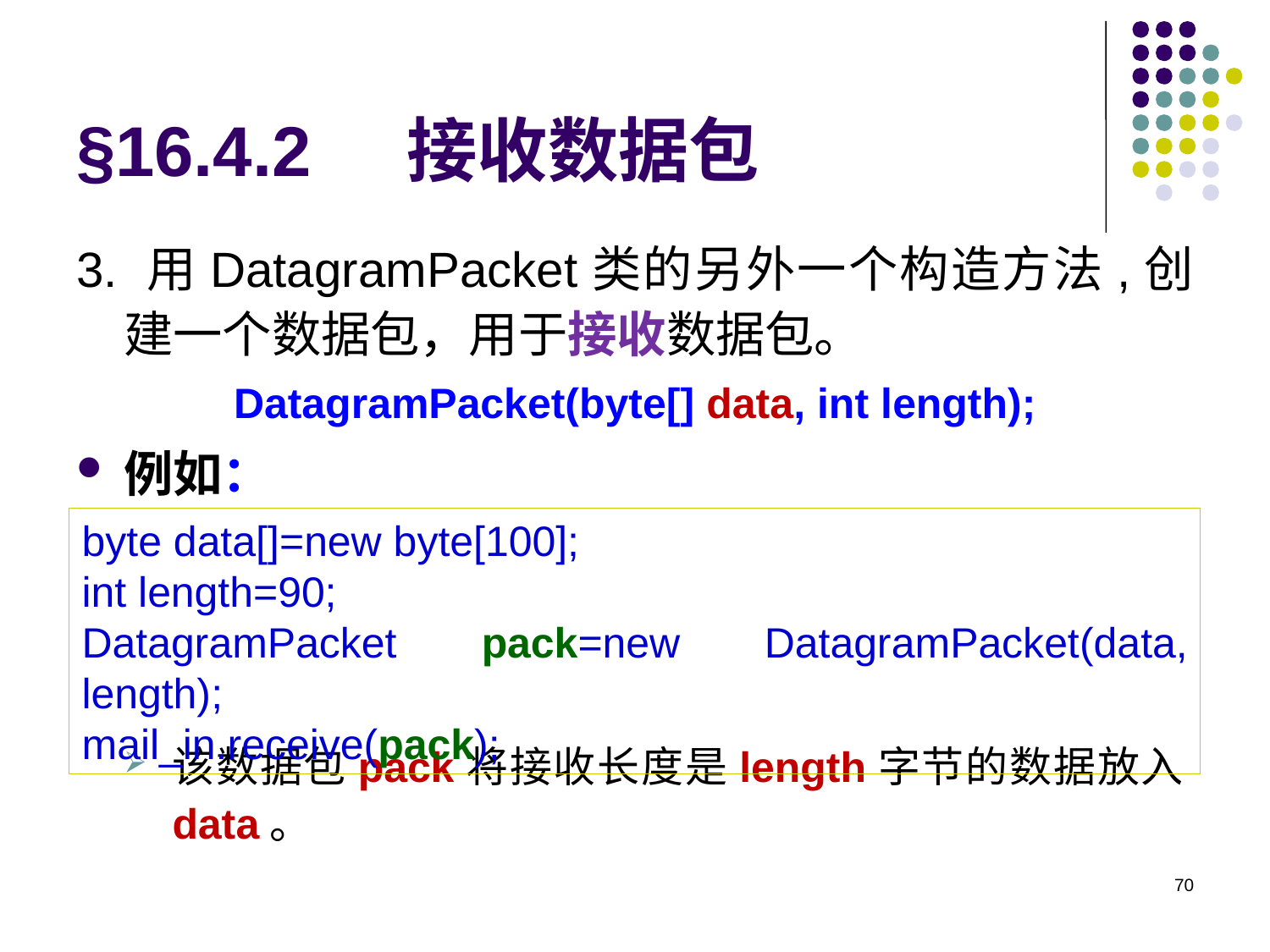

# §16.4.2    接收数据包
3. 用DatagramPacket类的另外一个构造方法,创建一个数据包，用于接收数据包。
DatagramPacket(byte[] data, int length);
例如：

该数据包pack将接收长度是length字节的数据放入data。

byte data[]=new byte[100];
int length=90;
DatagramPacket pack=new DatagramPacket(data, length);
mail_in.receive(pack);
70